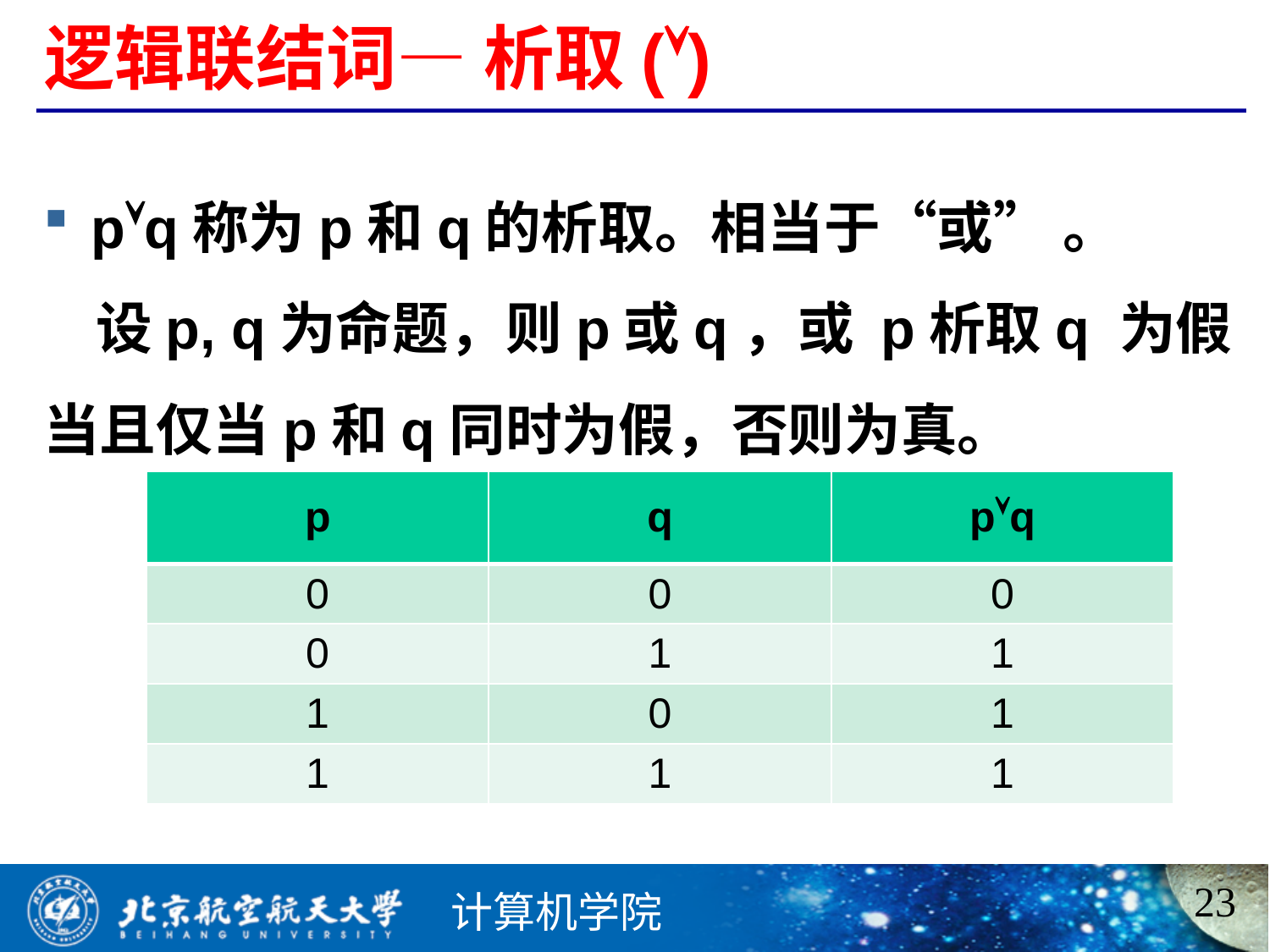

# 逻辑联结词— 析取(∨)
p∨q称为p和q的析取。相当于“或” 。
   设p, q为命题，则p或q，或 p析取q 为假当且仅当p和q同时为假，否则为真。

| p | q | p∨q |
| --- | --- | --- |
| 0 | 0 | 0 |
| 0 | 1 | 1 |
| 1 | 0 | 1 |
| 1 | 1 | 1 |